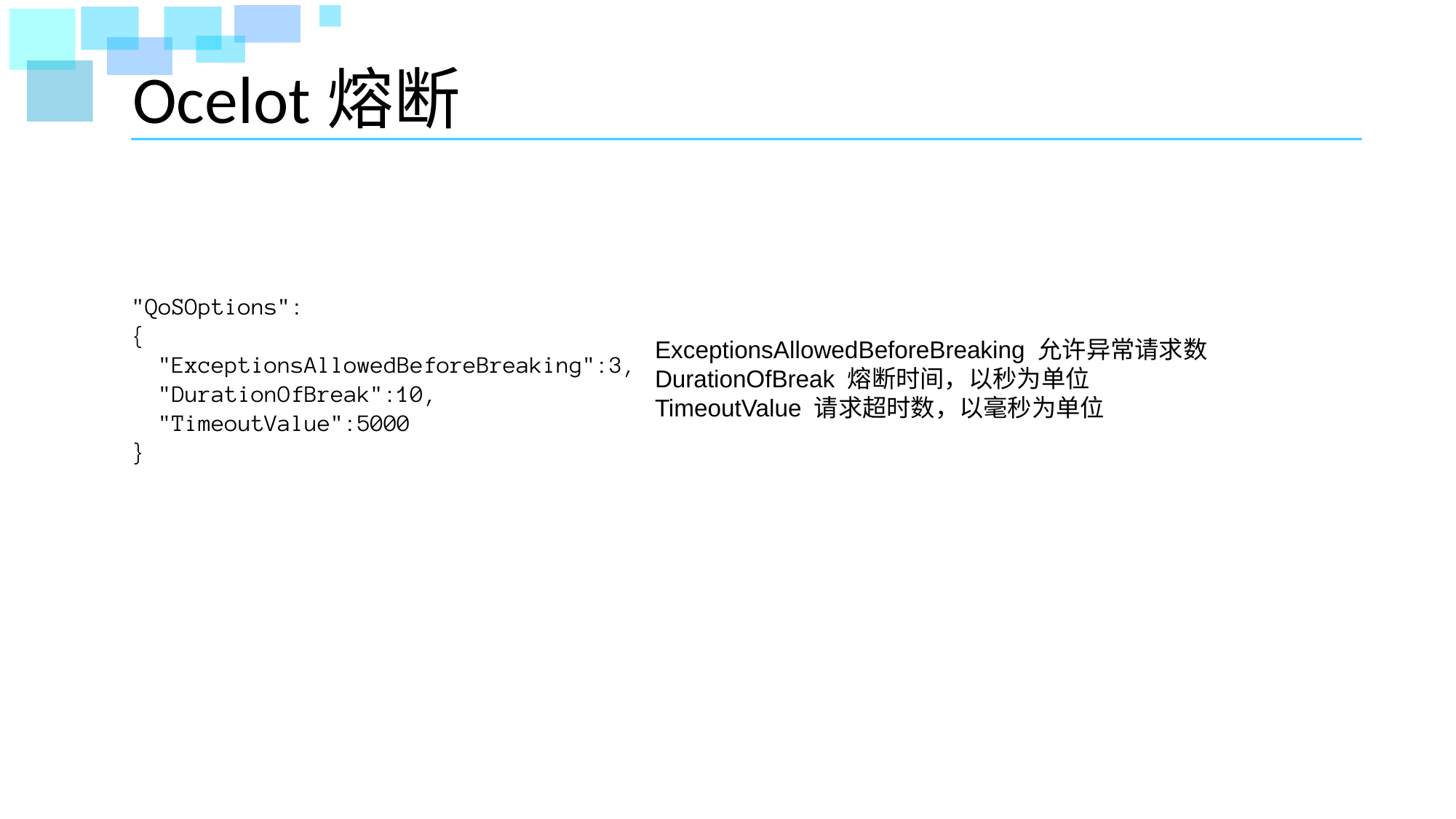

# Ocelot熔断
"QoSOptions":
{
  "ExceptionsAllowedBeforeBreaking":3,
  "DurationOfBreak":10,
  "TimeoutValue":5000
}
ExceptionsAllowedBeforeBreaking 允许异常请求数
DurationOfBreak 熔断时间，以秒为单位
TimeoutValue 请求超时数，以毫秒为单位